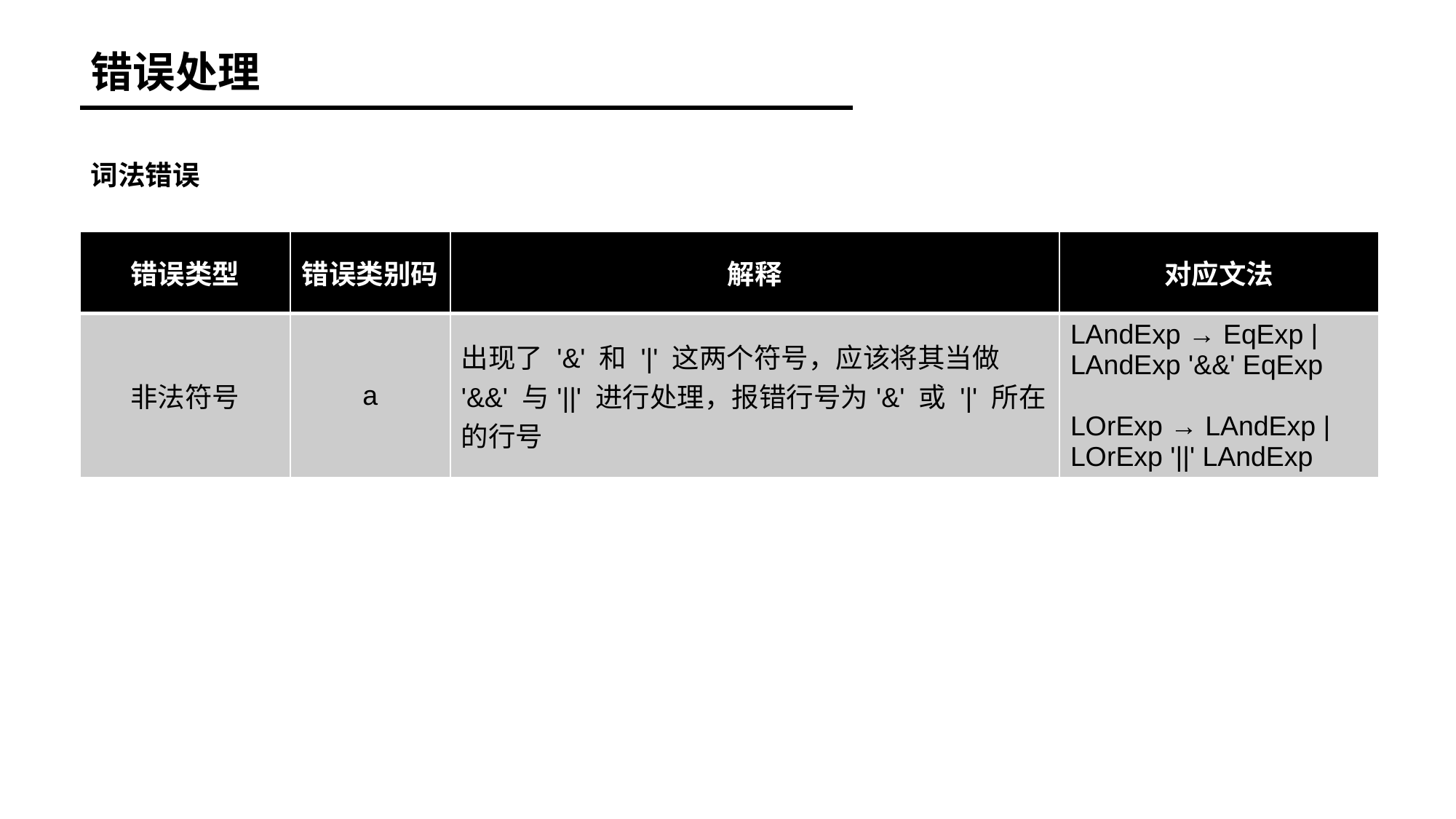

错误处理
词法错误
| 错误类型 | 错误类别码 | 解释 | 对应文法 |
| --- | --- | --- | --- |
| 非法符号 | a | 出现了 '&' 和 '|' 这两个符号，应该将其当做 '&&' 与'||' 进行处理，报错行号为'&' 或 '|' 所在的行号 | LAndExp → EqExp | LAndExp '&&' EqExp LOrExp → LAndExp | LOrExp '||' LAndExp |